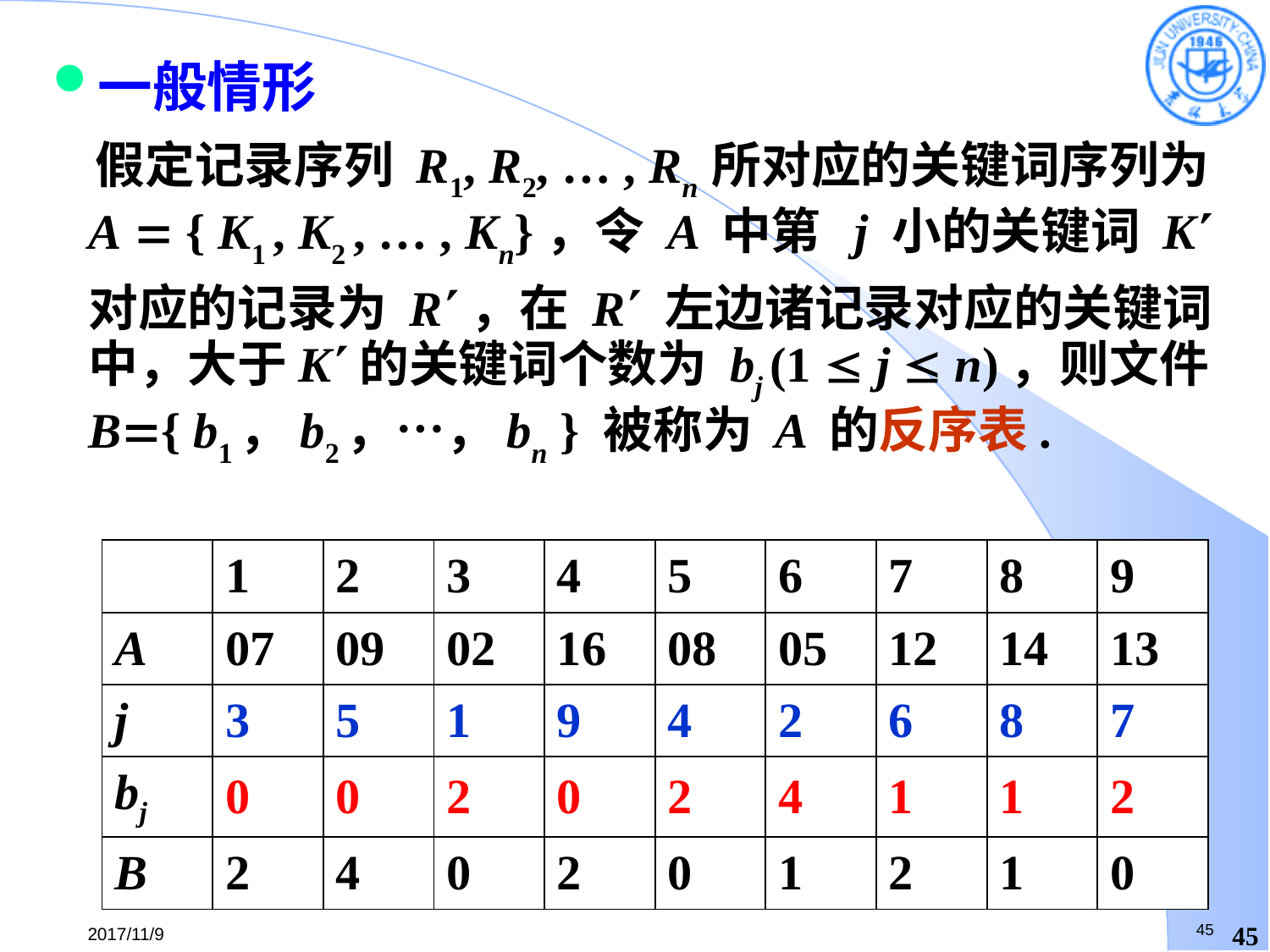

一般情形
   假定记录序列 R1, R2, … , Rn 所对应的关键词序列为 A = { K1 , K2 , … , Kn}，令 A 中第  j 小的关键词 K′ 对应的记录为 R′，在 R′ 左边诸记录对应的关键词中，大于K′的关键词个数为 bj (1 ≤ j ≤ n)，则文件B={ b1，b2，…，bn } 被称为 A 的反序表.

|  | 1 | 2 | 3 | 4 | 5 | 6 | 7 | 8 | 9 |
| --- | --- | --- | --- | --- | --- | --- | --- | --- | --- |
| A | 07 | 09 | 02 | 16 | 08 | 05 | 12 | 14 | 13 |
| j | 3 | 5 | 1 | 9 | 4 | 2 | 6 | 8 | 7 |
| bj | 0 | 0 | 2 | 0 | 2 | 4 | 1 | 1 | 2 |
| B | 2 | 4 | 0 | 2 | 0 | 1 | 2 | 1 | 0 |
45